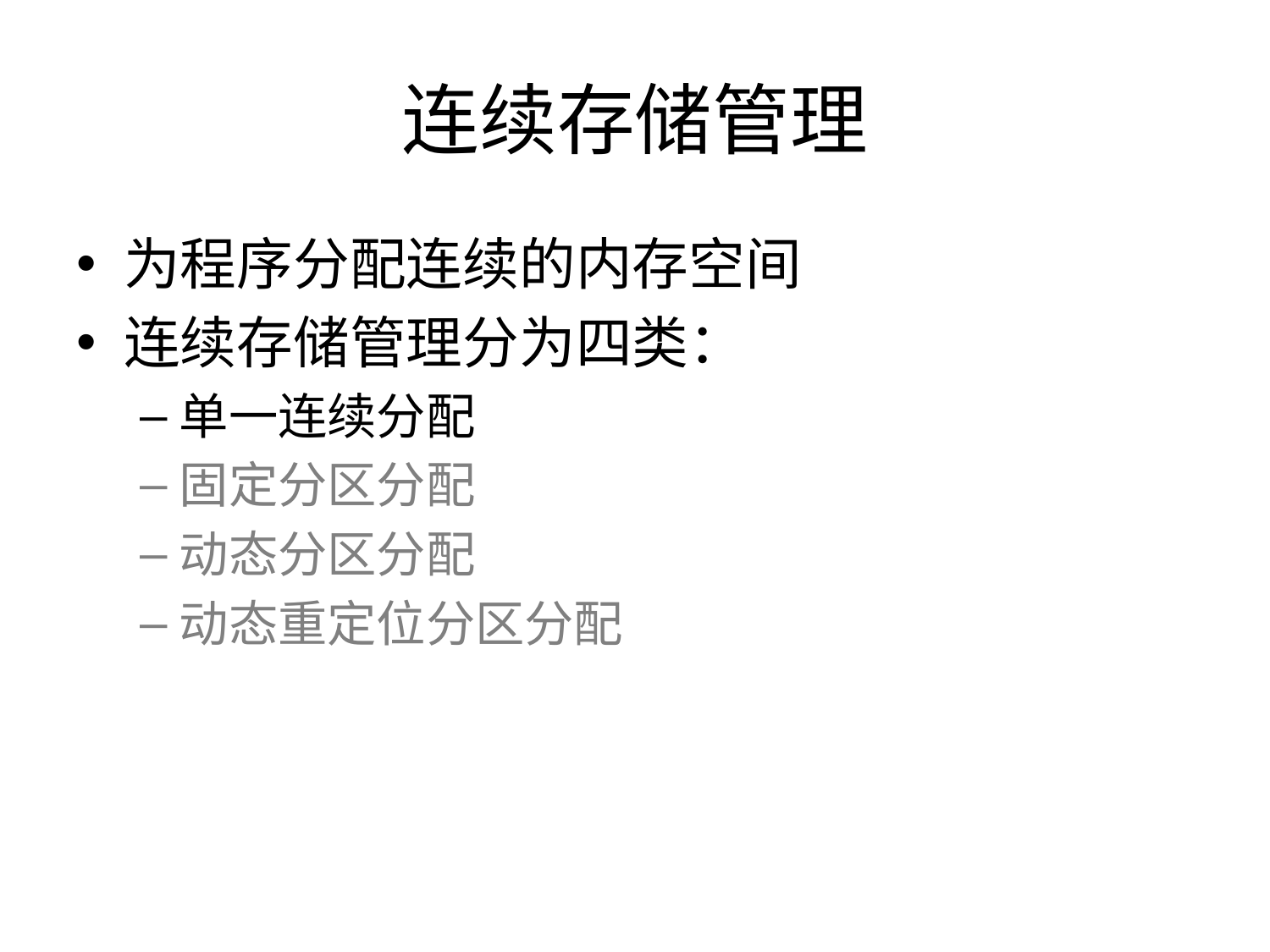

# 连续存储管理
为程序分配连续的内存空间
连续存储管理分为四类：
单一连续分配
固定分区分配
动态分区分配
动态重定位分区分配